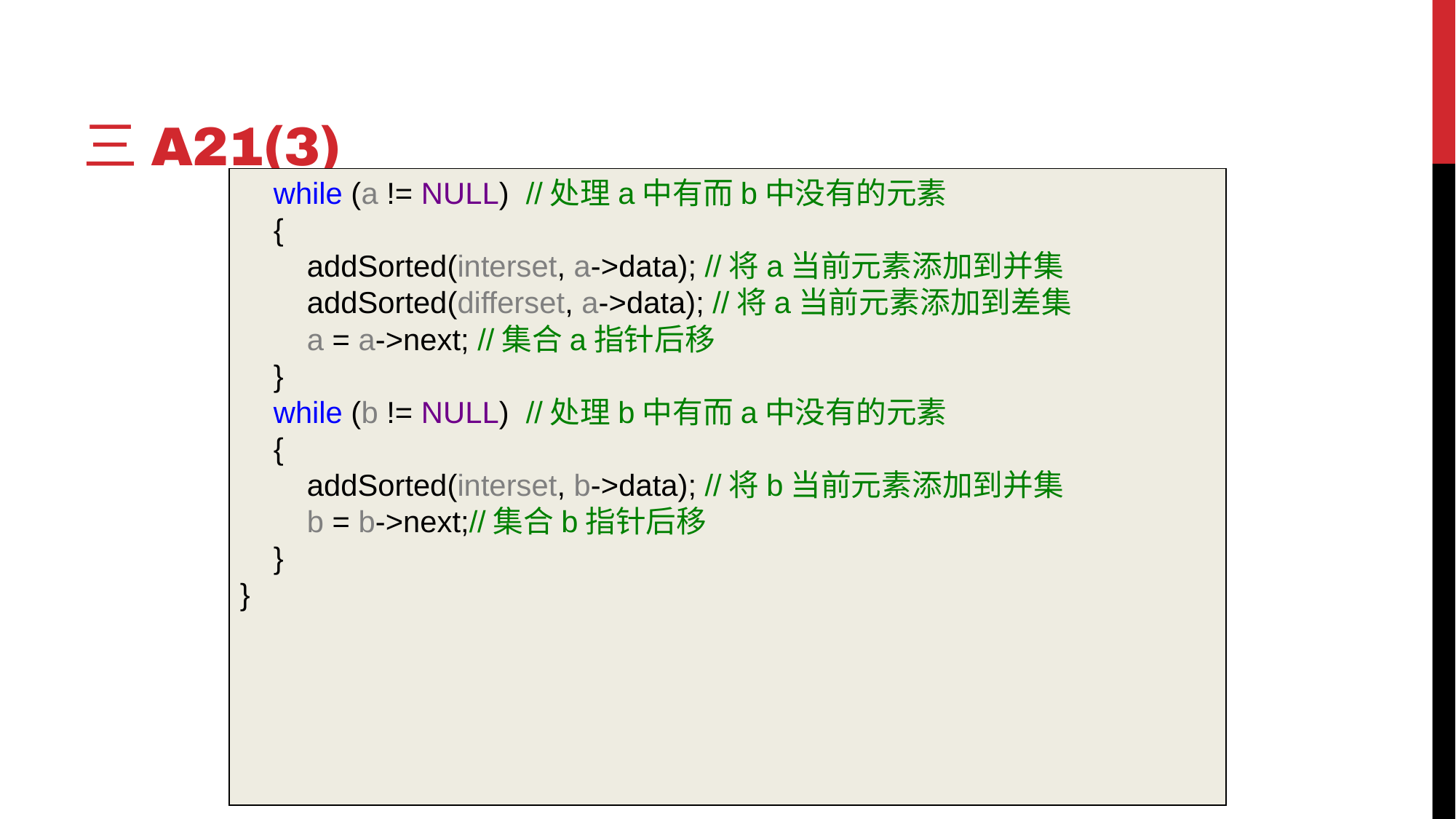

# 三a21(3)
    while (a != NULL)  //处理a中有而b中没有的元素
    {
        addSorted(interset, a->data); //将a当前元素添加到并集
        addSorted(differset, a->data); //将a当前元素添加到差集
        a = a->next; //集合a指针后移
    }
    while (b != NULL)  //处理b中有而a中没有的元素
    {
        addSorted(interset, b->data); //将b当前元素添加到并集
        b = b->next;//集合b指针后移
    }
}